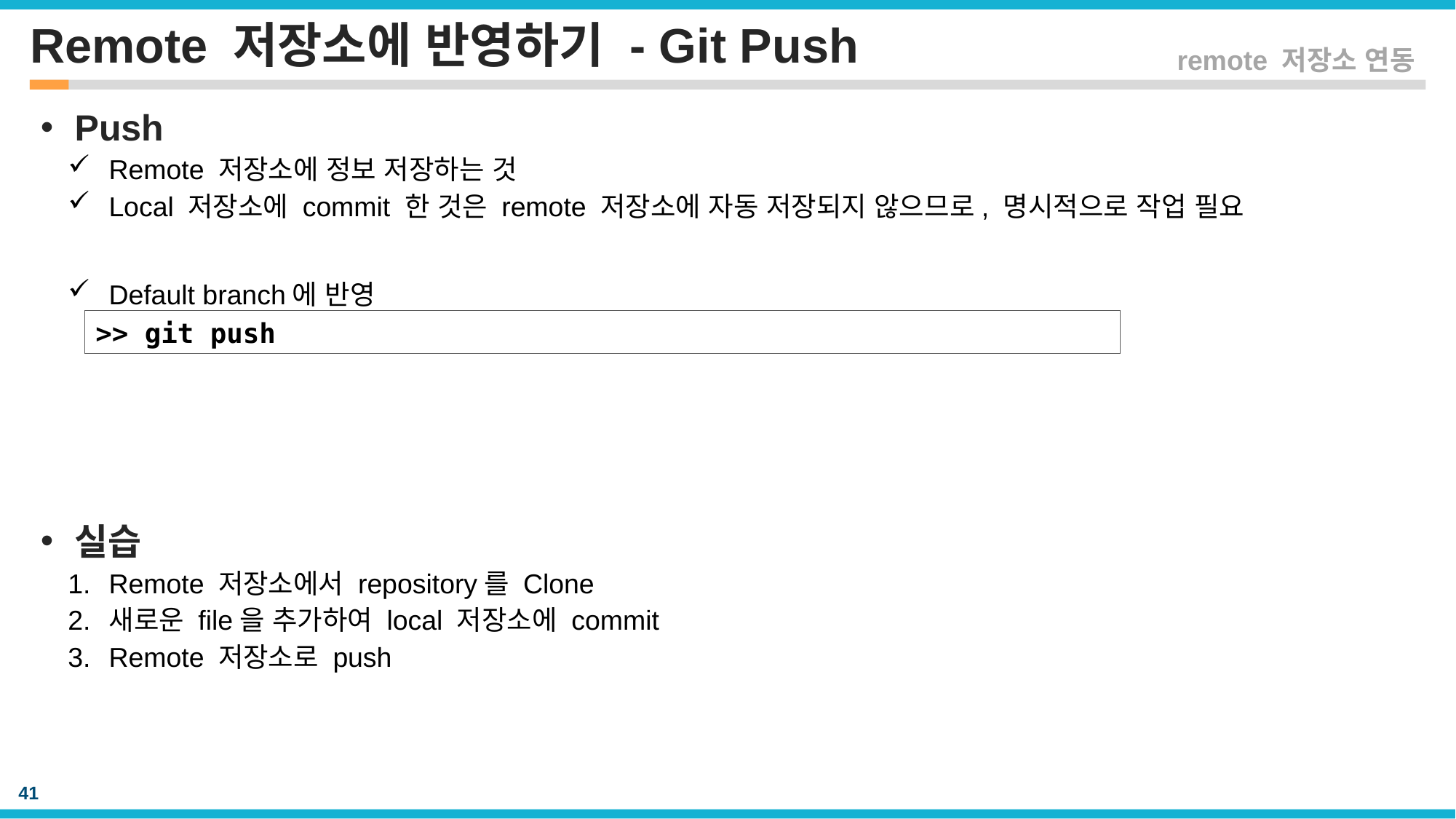

# Remote 저장소에 반영하기 - Git Push
remote 저장소 연동
Push
Remote 저장소에 정보 저장하는 것
Local 저장소에 commit 한 것은 remote 저장소에 자동 저장되지 않으므로, 명시적으로 작업 필요

Default branch에 반영

실습
Remote 저장소에서 repository를 Clone
새로운 file을 추가하여 local 저장소에 commit
Remote 저장소로 push

>> git push